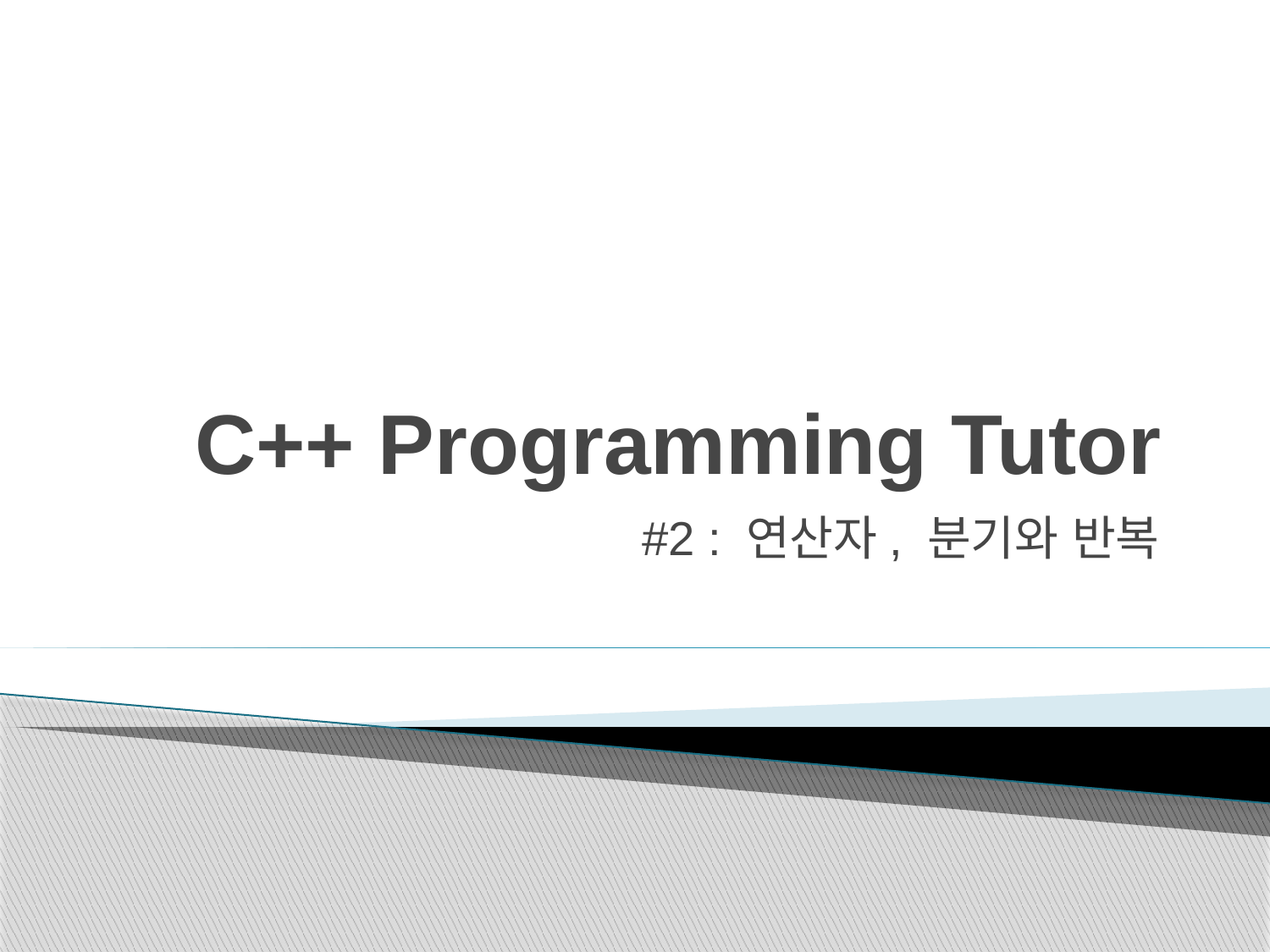

# C++ Programming Tutor
#2 : 연산자, 분기와 반복